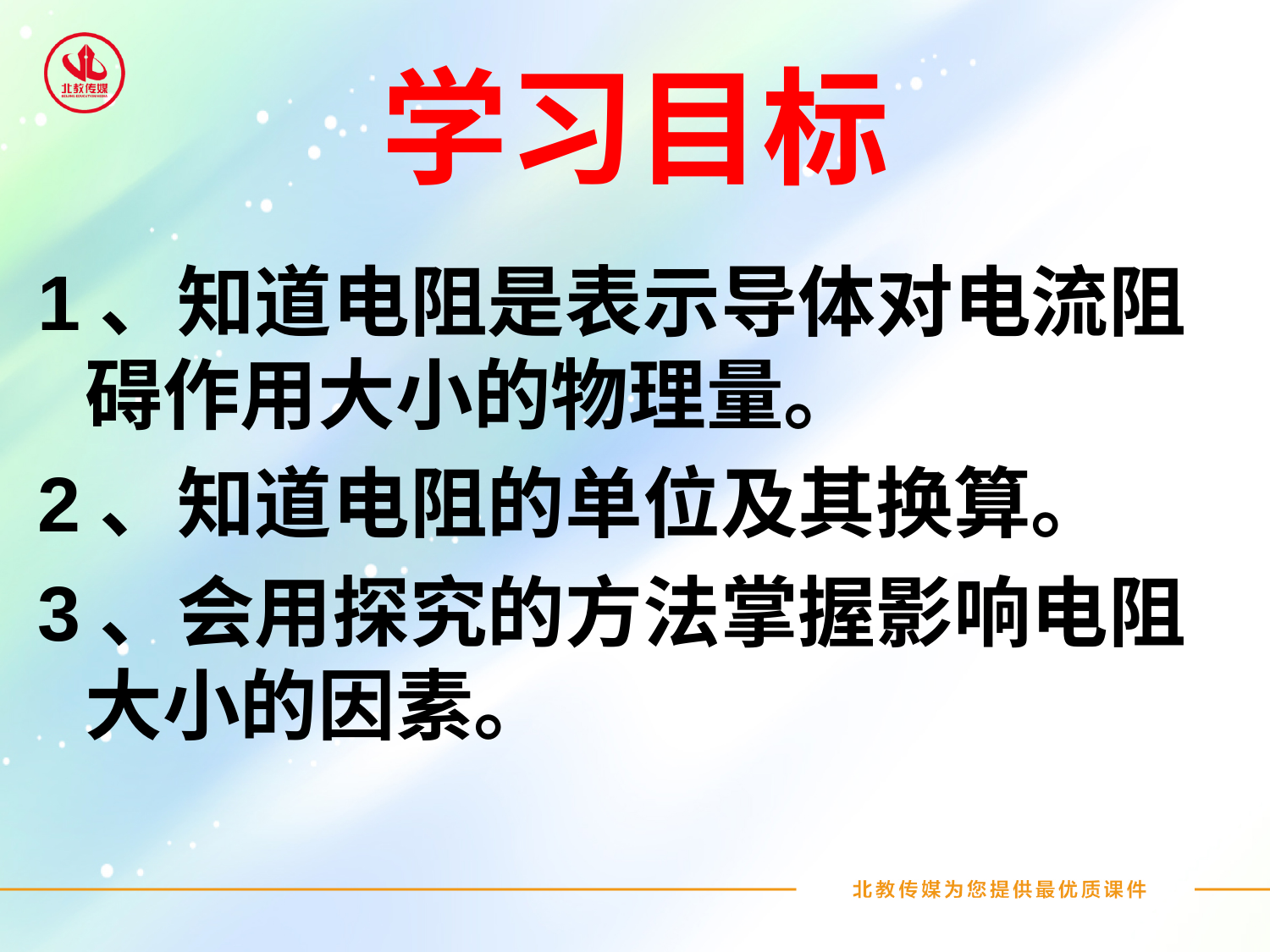

学习目标
1、知道电阻是表示导体对电流阻碍作用大小的物理量。
2、知道电阻的单位及其换算。
3、会用探究的方法掌握影响电阻大小的因素。